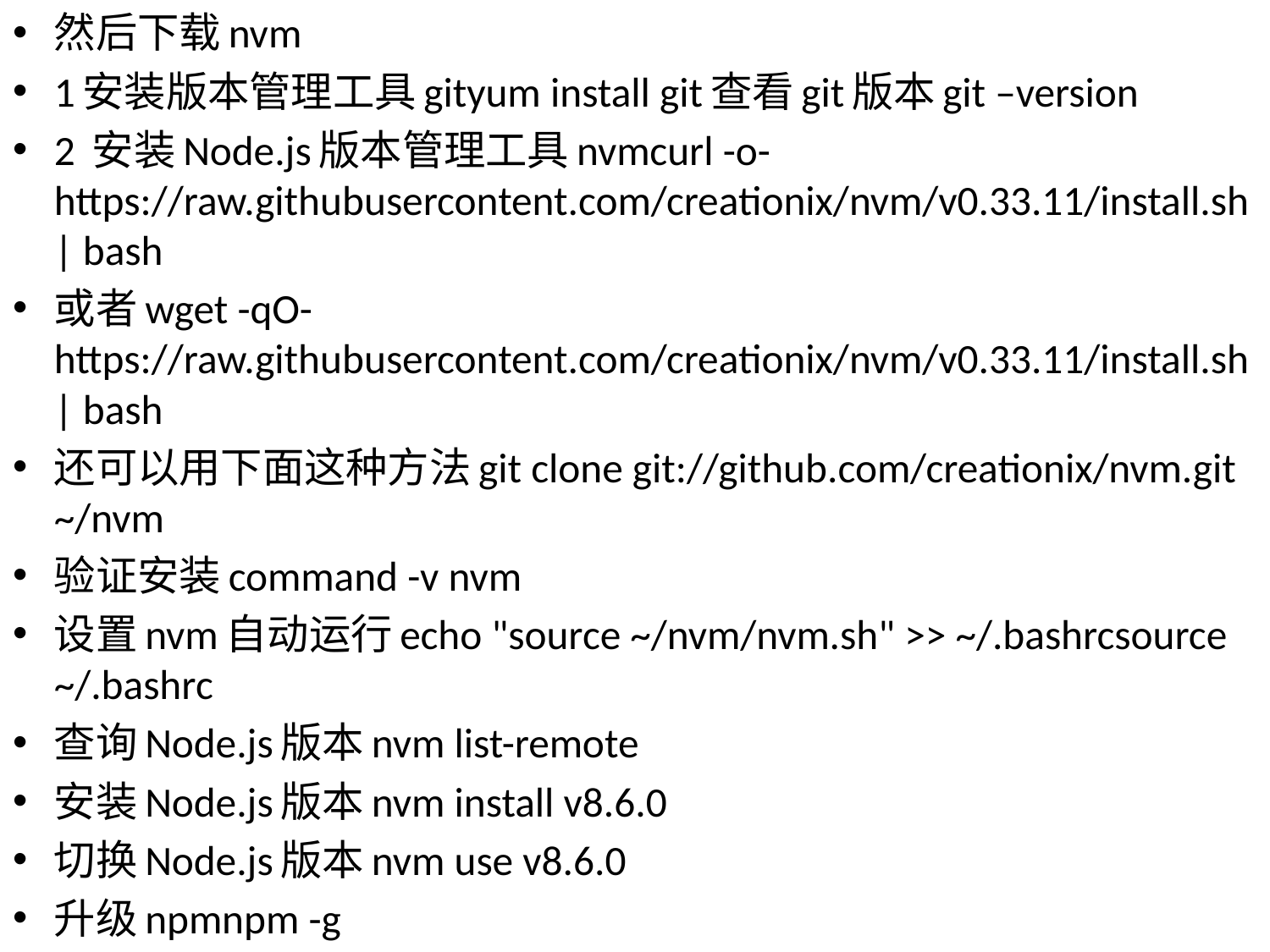

然后下载nvm
1安装版本管理工具gityum install git查看git版本git –version
2 安装Node.js版本管理工具nvmcurl -o- https://raw.githubusercontent.com/creationix/nvm/v0.33.11/install.sh | bash
或者wget -qO- https://raw.githubusercontent.com/creationix/nvm/v0.33.11/install.sh | bash
还可以用下面这种方法git clone git://github.com/creationix/nvm.git ~/nvm
验证安装command -v nvm
设置nvm自动运行echo "source ~/nvm/nvm.sh" >> ~/.bashrcsource ~/.bashrc
查询Node.js版本nvm list-remote
安装Node.js版本nvm install v8.6.0
切换Node.js版本nvm use v8.6.0
升级npmnpm -g